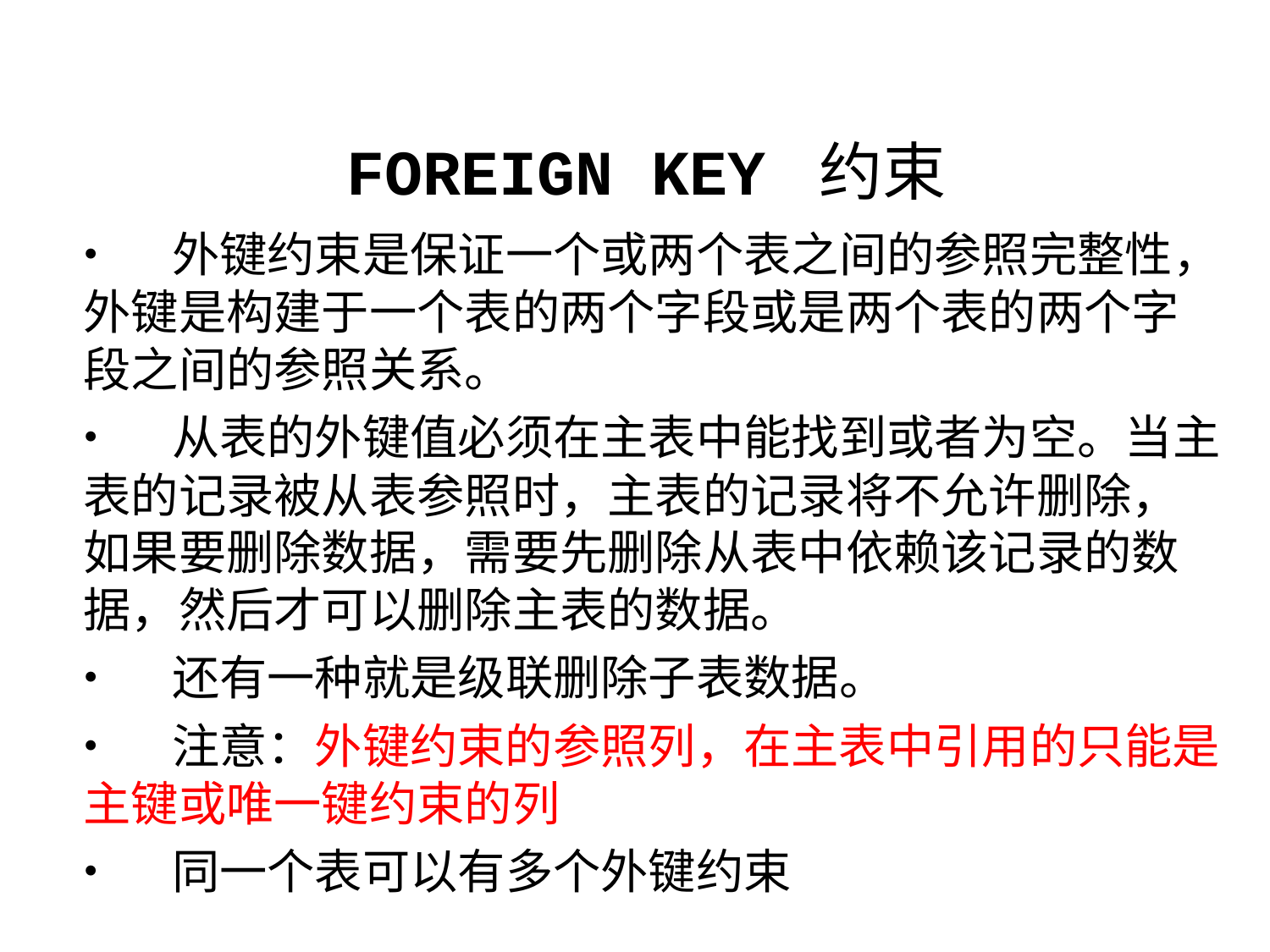

FOREIGN KEY 约束
• 外键约束是保证一个或两个表之间的参照完整性，
外键是构建于一个表的两个字段或是两个表的两个字
段之间的参照关系。
• 从表的外键值必须在主表中能找到或者为空。当主
表的记录被从表参照时，主表的记录将不允许删除，
如果要删除数据，需要先删除从表中依赖该记录的数
据，然后才可以删除主表的数据。
• 还有一种就是级联删除子表数据。
• 注意：外键约束的参照列，在主表中引用的只能是
主键或唯一键约束的列
• 同一个表可以有多个外键约束